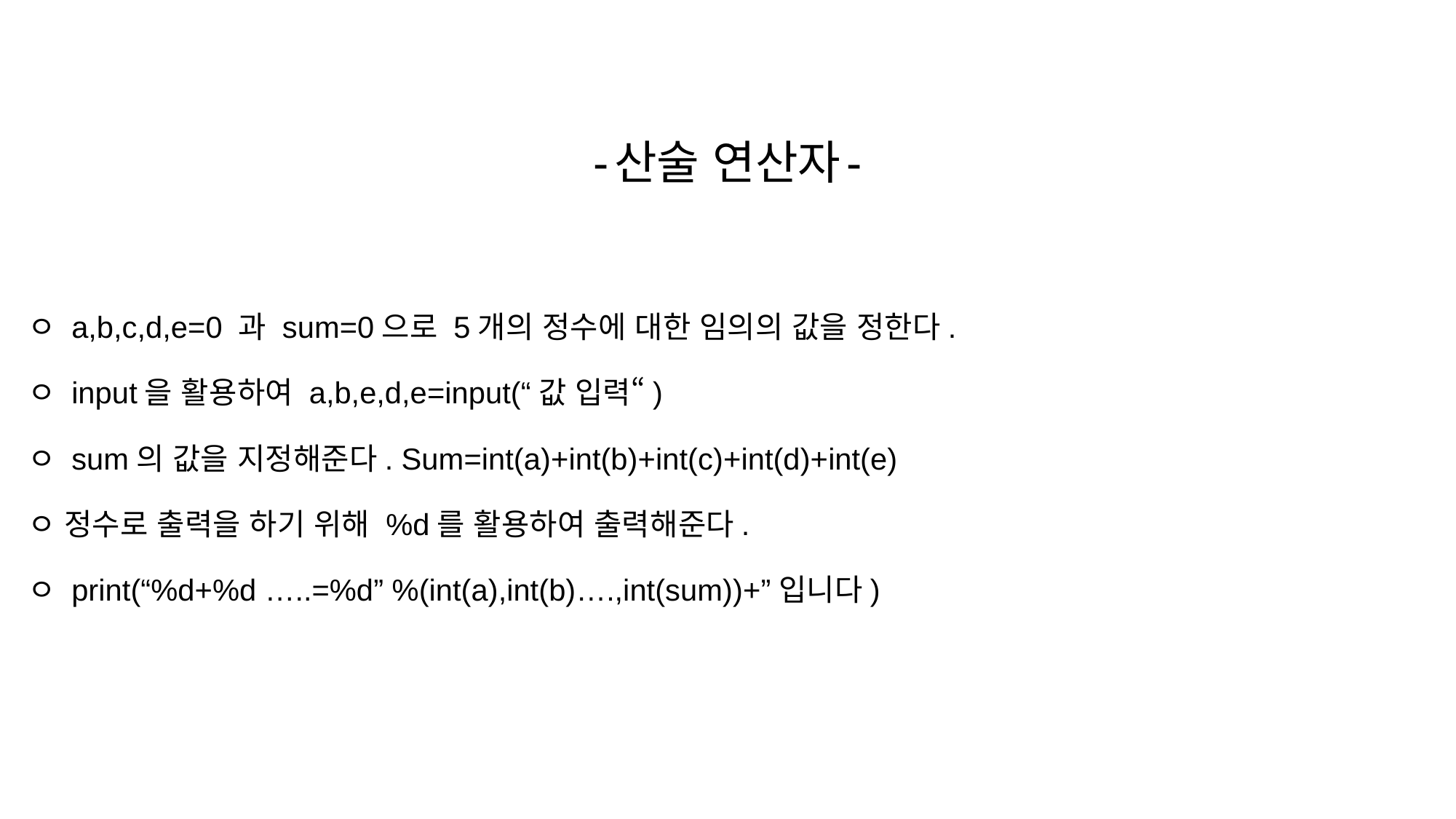

# -산술 연산자-
ㅇ a,b,c,d,e=0 과 sum=0으로 5개의 정수에 대한 임의의 값을 정한다.

ㅇ input을 활용하여 a,b,e,d,e=input(“값 입력“)

ㅇ sum의 값을 지정해준다. Sum=int(a)+int(b)+int(c)+int(d)+int(e)

ㅇ 정수로 출력을 하기 위해 %d를 활용하여 출력해준다.

ㅇ print(“%d+%d …..=%d” %(int(a),int(b)….,int(sum))+”입니다)